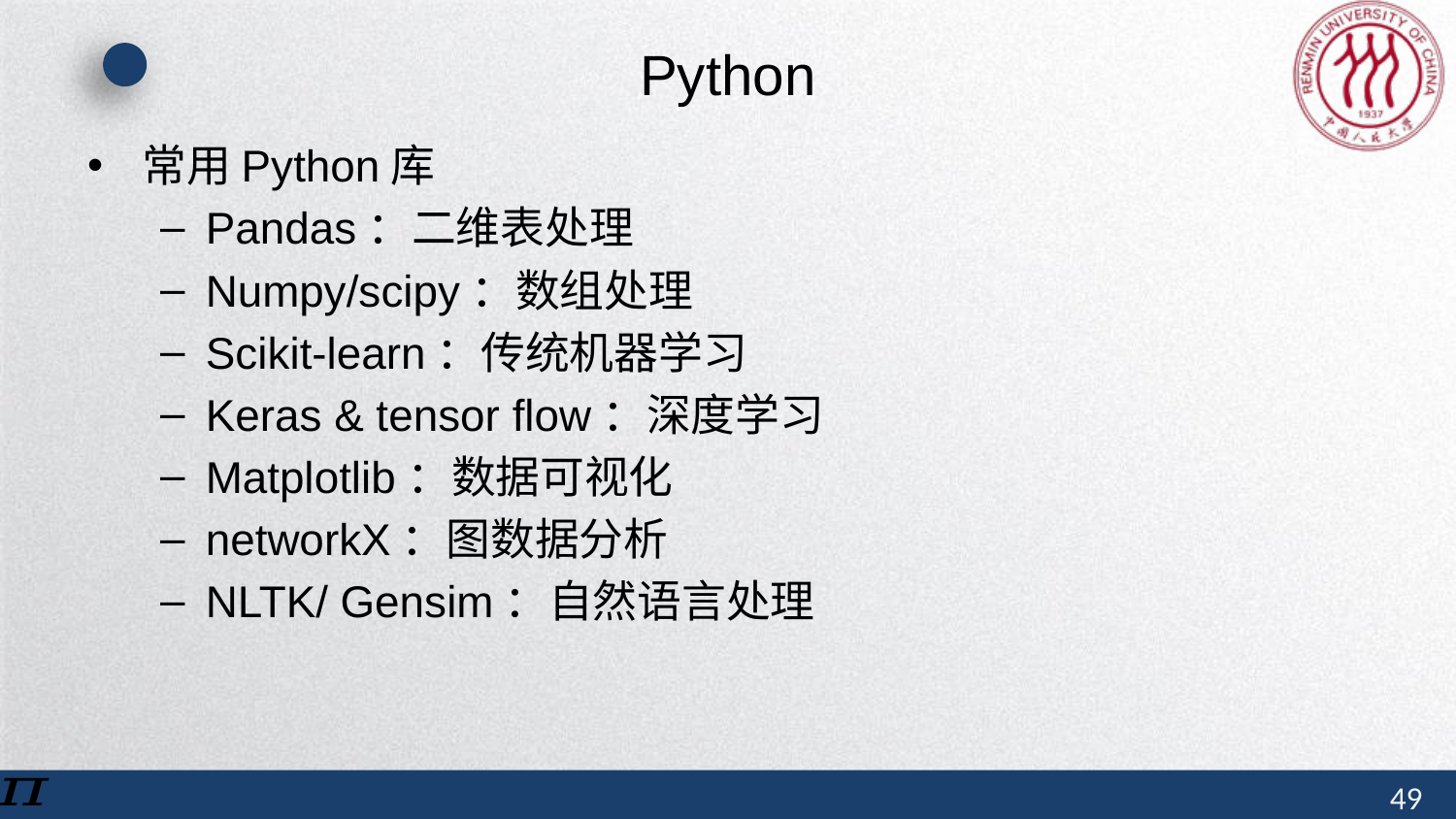

# Python
常用Python库
Pandas：二维表处理
Numpy/scipy：数组处理
Scikit-learn：传统机器学习
Keras & tensor flow：深度学习
Matplotlib：数据可视化
networkX：图数据分析
NLTK/ Gensim：自然语言处理